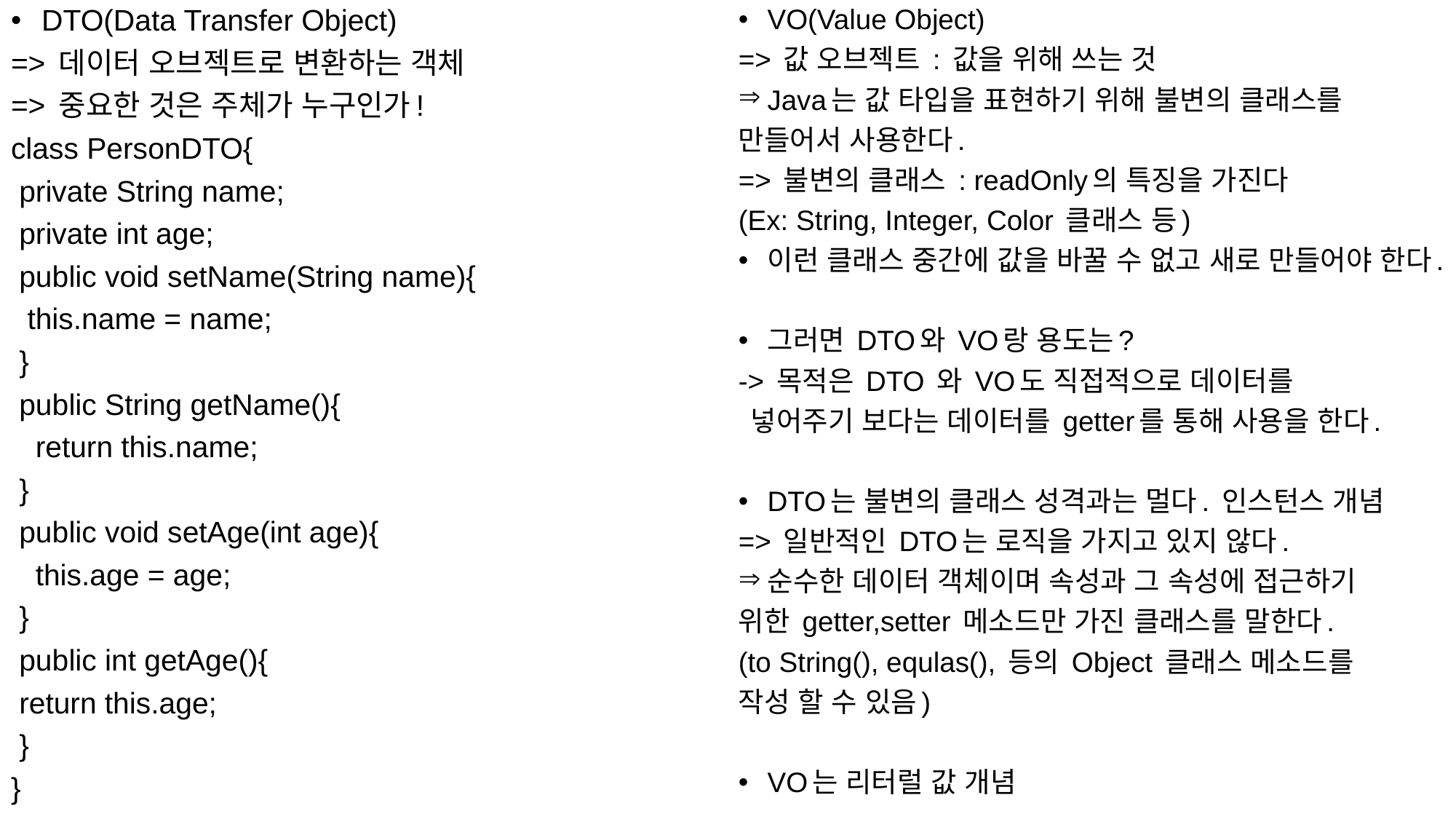

DTO(Data Transfer Object)
=> 데이터 오브젝트로 변환하는 객체
=> 중요한 것은 주체가 누구인가!
class PersonDTO{
 private String name;
 private int age;
 public void setName(String name){
  this.name = name;
 }
 public String getName(){
   return this.name;
 }
 public void setAge(int age){
   this.age = age;
 }
 public int getAge(){
 return this.age;
 }
}

VO(Value Object)
=> 값 오브젝트 : 값을 위해 쓰는 것
Java는 값 타입을 표현하기 위해 불변의 클래스를
만들어서 사용한다.
=> 불변의 클래스 : readOnly의 특징을 가진다
(Ex: String, Integer, Color 클래스 등)
이런 클래스 중간에 값을 바꿀 수 없고 새로 만들어야 한다.

그러면 DTO와 VO랑 용도는?
-> 목적은 DTO 와 VO도 직접적으로 데이터를
 넣어주기 보다는 데이터를 getter를 통해 사용을 한다.

DTO는 불변의 클래스 성격과는 멀다. 인스턴스 개념
=> 일반적인 DTO는 로직을 가지고 있지 않다.
순수한 데이터 객체이며 속성과 그 속성에 접근하기
위한 getter,setter 메소드만 가진 클래스를 말한다.
(to String(), equlas(), 등의 Object 클래스 메소드를
작성 할 수 있음)

VO는 리터럴 값 개념